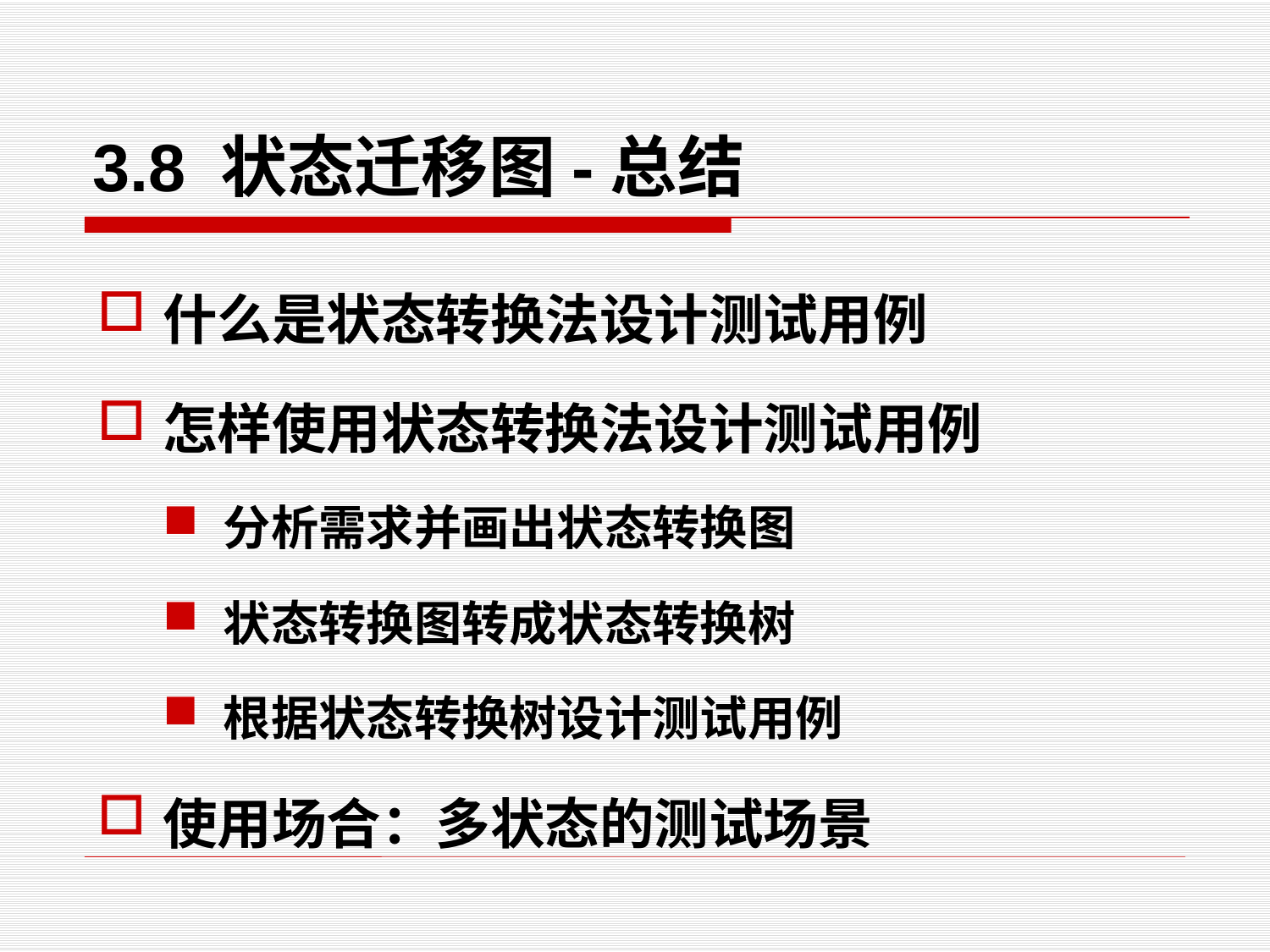

3.8 状态迁移图-总结

什么是状态转换法设计测试用例
怎样使用状态转换法设计测试用例
分析需求并画出状态转换图
状态转换图转成状态转换树
根据状态转换树设计测试用例
使用场合：多状态的测试场景